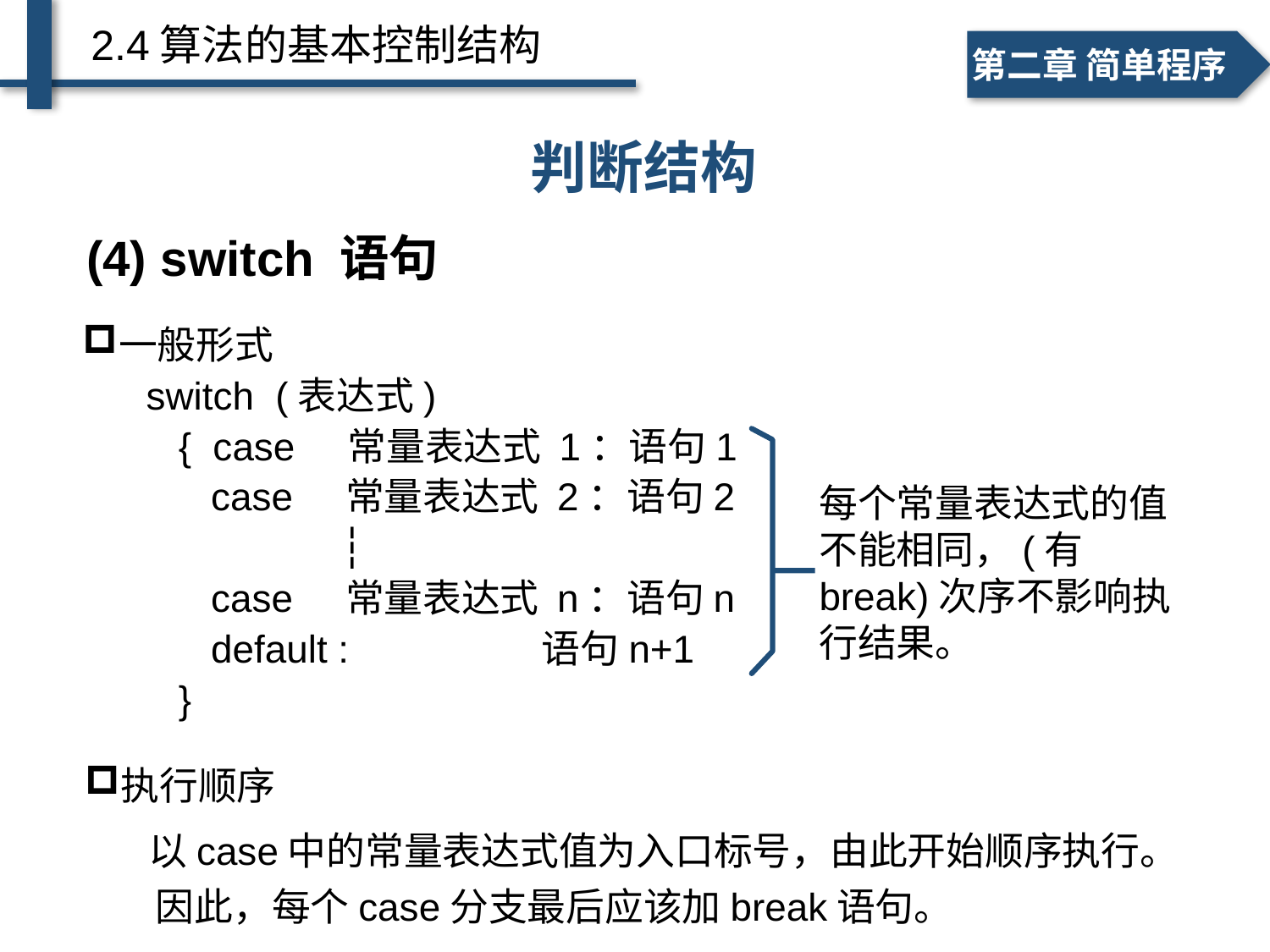

2.4算法的基本控制结构
一、个人简介
二、学术成绩

第二章 简单程序

判断结构
(4) switch 语句
一般形式
switch  (表达式)
   {  case    常量表达式 1：语句1
      case    常量表达式 2：语句2
                  ┆
      case    常量表达式 n：语句n
      default :                 语句n+1
   }

每个常量表达式的值不能相同，(有break)次序不影响执行结果。

执行顺序
以case中的常量表达式值为入口标号，由此开始顺序执行。因此，每个case分支最后应该加break语句。
54